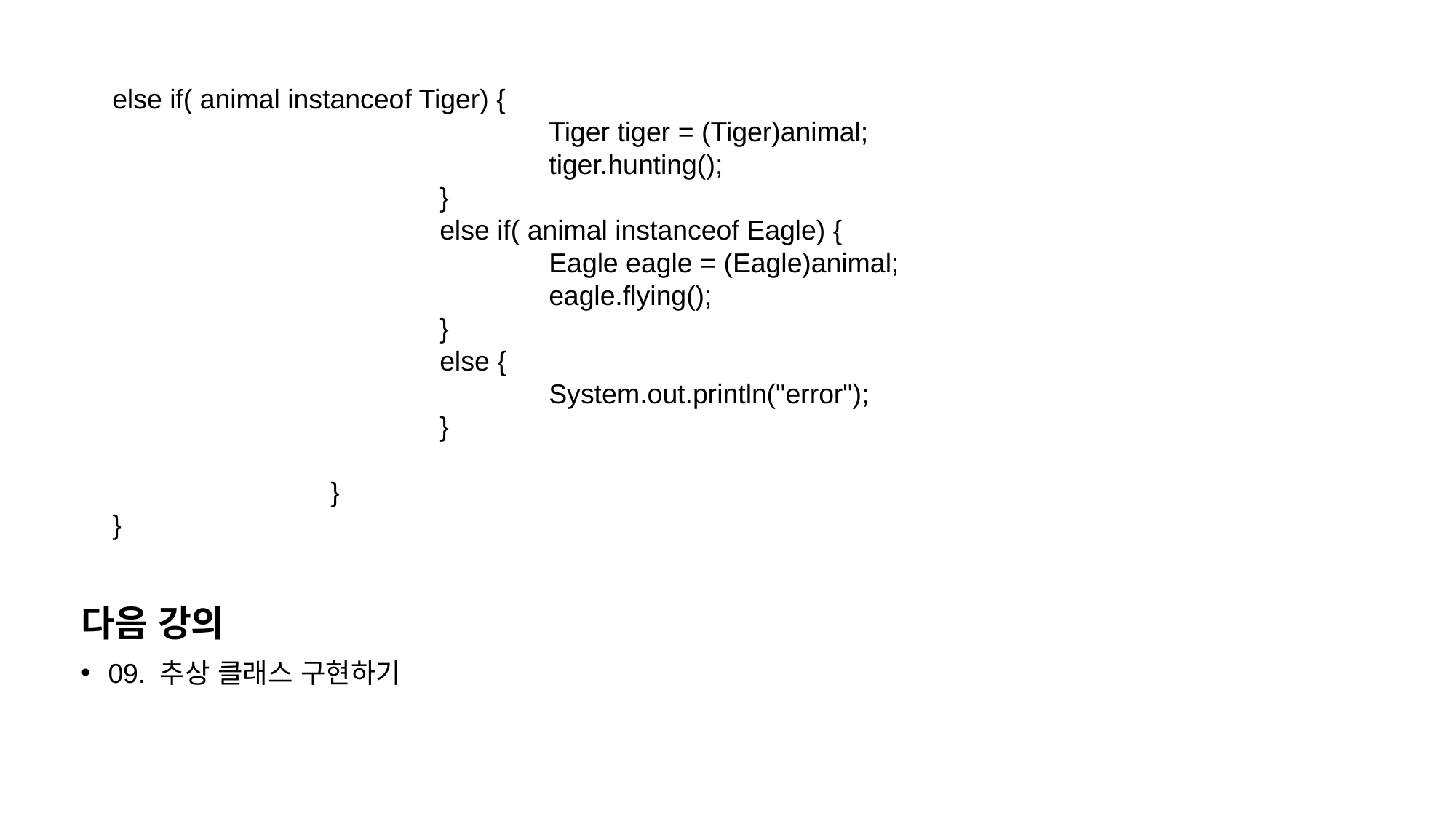

else if( animal instanceof Tiger) {
				Tiger tiger = (Tiger)animal;
				tiger.hunting();
			}
			else if( animal instanceof Eagle) {
				Eagle eagle = (Eagle)animal;
				eagle.flying();
			}
			else {
				System.out.println("error");
			}

		}
}
다음 강의
09. 추상 클래스 구현하기